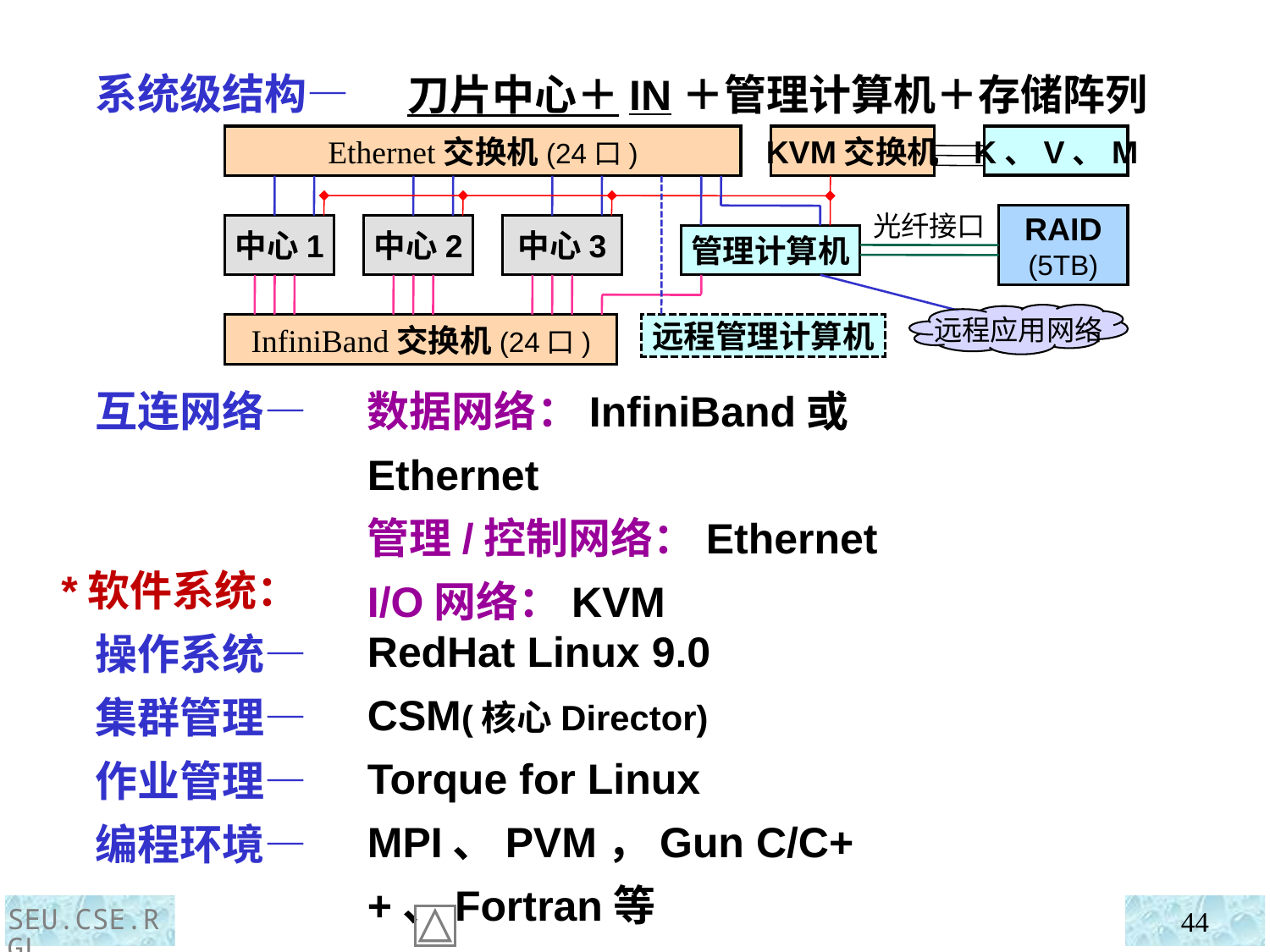

系统级结构—

     互连网络—

  *软件系统：
     操作系统—
     集群管理—
     作业管理—
     编程环境—
刀片中心＋IN＋管理计算机＋存储阵列
Ethernet交换机(24口)
KVM交换机
K、V、M
RAID
(5TB)
光纤接口
中心1
中心2
中心3
管理计算机

远程应用网络
InfiniBand交换机(24口)
远程管理计算机
数据网络：InfiniBand或Ethernet
管理/控制网络：Ethernet
I/O网络：KVM
RedHat Linux 9.0
CSM(核心Director)
Torque for Linux
MPI、PVM，Gun C/C++、Fortran等
SEU.CSE.RGL
44